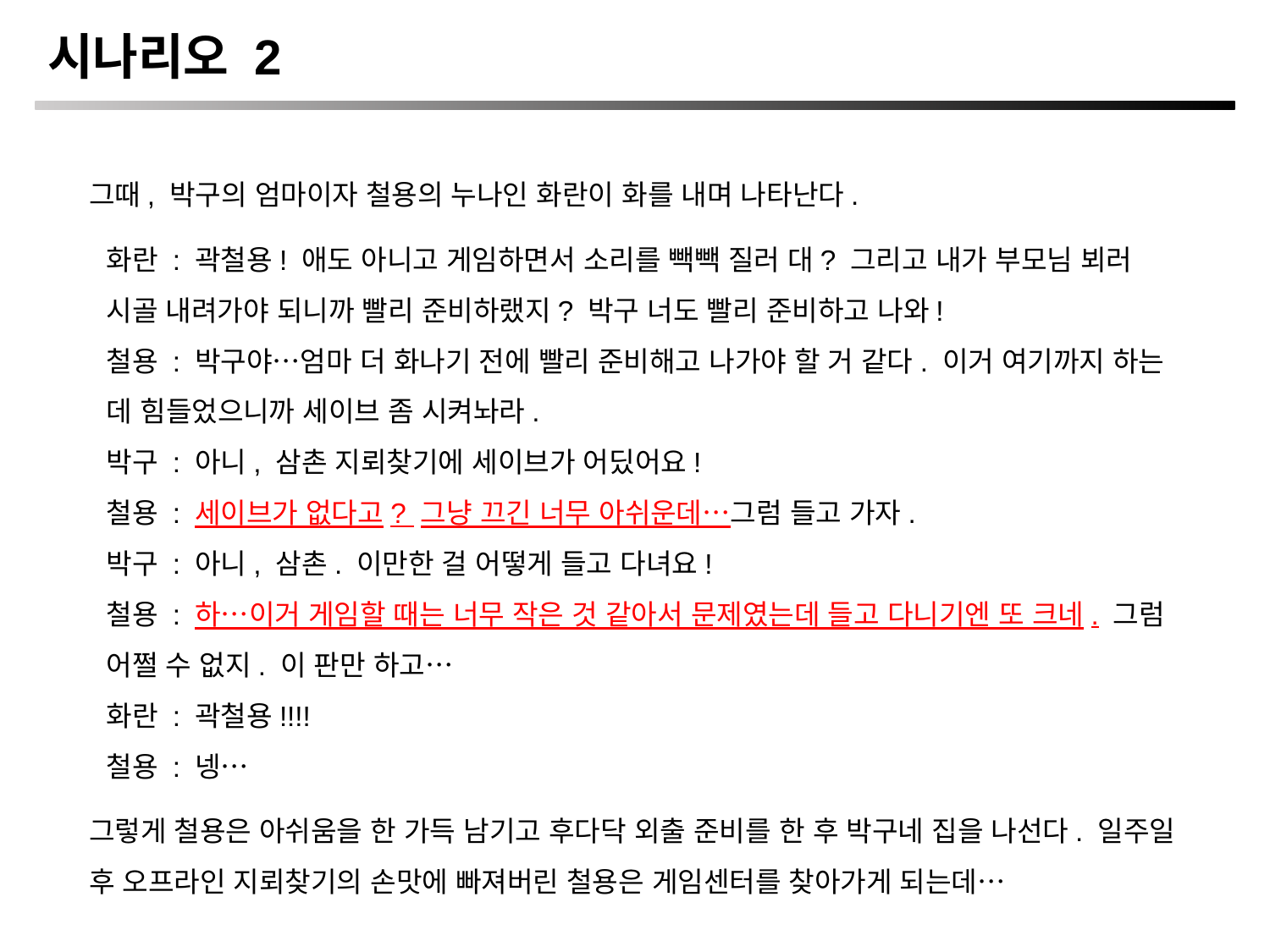

시나리오 2
그때, 박구의 엄마이자 철용의 누나인 화란이 화를 내며 나타난다.
화란 : 곽철용! 애도 아니고 게임하면서 소리를 빽빽 질러 대? 그리고 내가 부모님 뵈러 시골 내려가야 되니까 빨리 준비하랬지? 박구 너도 빨리 준비하고 나와!
철용 : 박구야…엄마 더 화나기 전에 빨리 준비해고 나가야 할 거 같다. 이거 여기까지 하는 데 힘들었으니까 세이브 좀 시켜놔라.
박구 : 아니, 삼촌 지뢰찾기에 세이브가 어딨어요!
철용 : 세이브가 없다고? 그냥 끄긴 너무 아쉬운데…그럼 들고 가자.
박구 : 아니, 삼촌. 이만한 걸 어떻게 들고 다녀요!
철용 : 하…이거 게임할 때는 너무 작은 것 같아서 문제였는데 들고 다니기엔 또 크네. 그럼 어쩔 수 없지. 이 판만 하고…
화란 : 곽철용!!!!
철용 : 넹…
그렇게 철용은 아쉬움을 한 가득 남기고 후다닥 외출 준비를 한 후 박구네 집을 나선다. 일주일 후 오프라인 지뢰찾기의 손맛에 빠져버린 철용은 게임센터를 찾아가게 되는데…